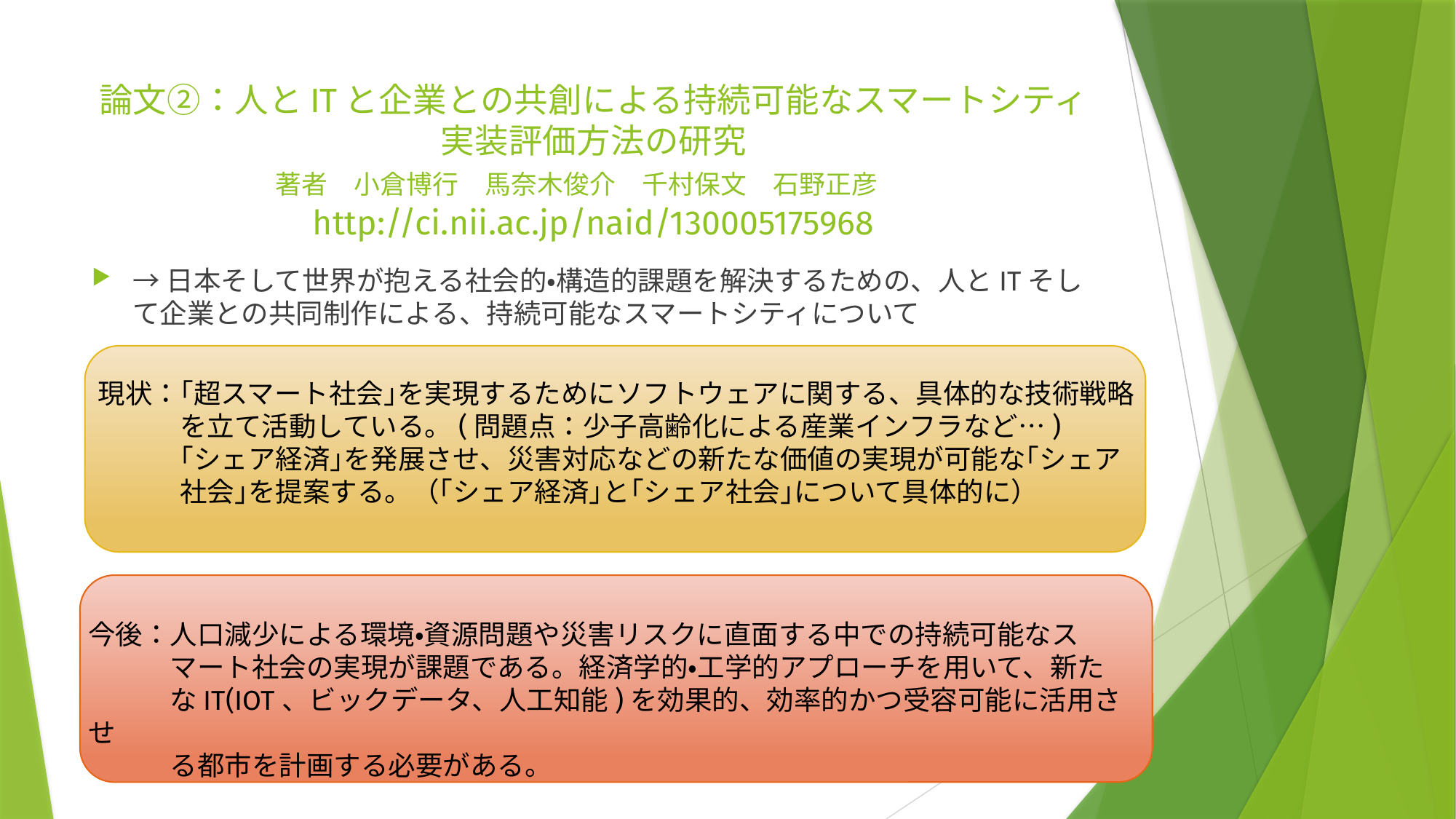

# 論文②：人とITと企業との共創による持続可能なスマートシティ実装評価方法の研究 著者　小倉博行　馬奈木俊介　千村保文　石野正彦　 http://ci.nii.ac.jp/naid/130005175968
→日本そして世界が抱える社会的・構造的課題を解決するための、人とITそして企業との共同制作による、持続可能なスマートシティについて

現状：｢超スマート社会｣を実現するためにソフトウェアに関する、具体的な技術戦略
　　　を立て活動している。(問題点：少子高齢化による産業インフラなど…)
　　　｢シェア経済｣を発展させ、災害対応などの新たな価値の実現が可能な｢シェア
　　　社会｣を提案する。（｢シェア経済｣と｢シェア社会｣について具体的に）

今後：人口減少による環境・資源問題や災害リスクに直面する中での持続可能なス
　　　マート社会の実現が課題である。経済学的・工学的アプローチを用いて、新た
　　　なIT(IOT、ビックデータ、人工知能)を効果的、効率的かつ受容可能に活用させ
　　　る都市を計画する必要がある。